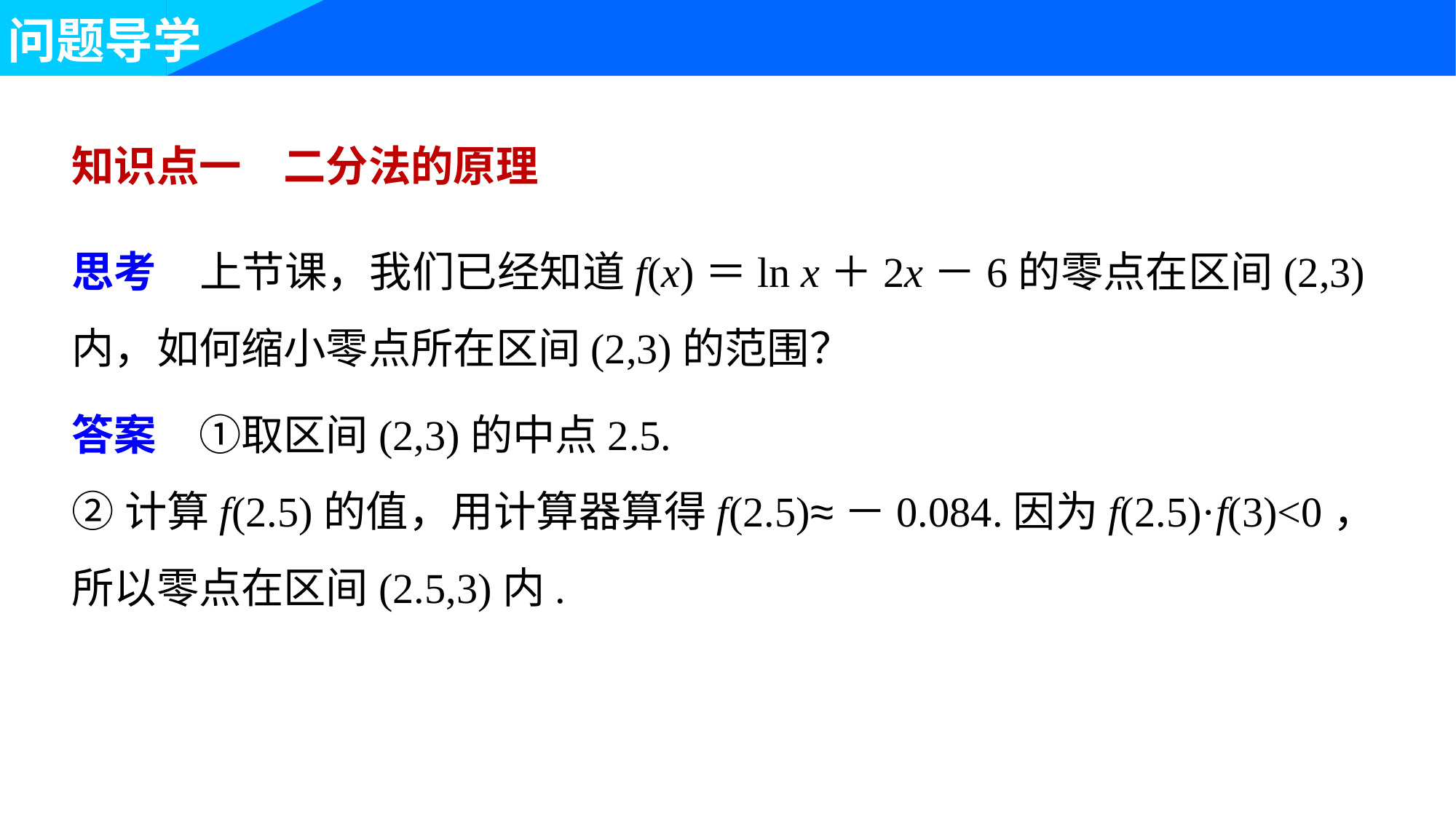

问题导学
知识点一　二分法的原理
思考　上节课，我们已经知道f(x)＝ln x＋2x－6的零点在区间(2,3)内，如何缩小零点所在区间(2,3)的范围？
答案　①取区间(2,3)的中点2.5.
②计算f(2.5)的值，用计算器算得f(2.5)≈－0.084.因为f(2.5)·f(3)<0，所以零点在区间(2.5,3)内.